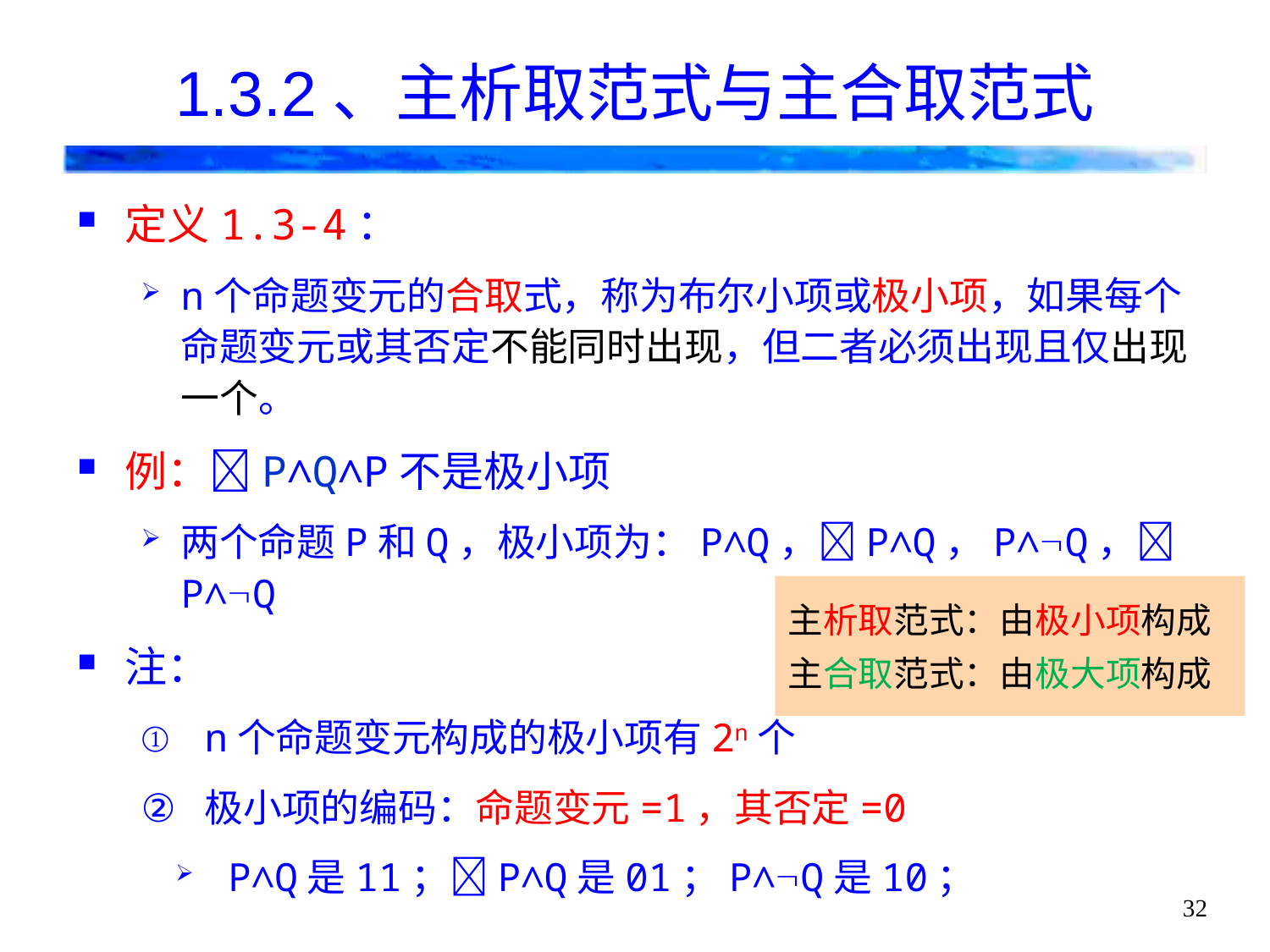

# 1.3.2、主析取范式与主合取范式
定义1.3-4：
n个命题变元的合取式，称为布尔小项或极小项，如果每个命题变元或其否定不能同时出现，但二者必须出现且仅出现一个。
例：¬P∧Q∧P不是极小项
两个命题P和Q，极小项为：P∧Q，¬P∧Q，P∧¬Q，¬P∧¬Q
注：
n个命题变元构成的极小项有2n个
极小项的编码：命题变元=1，其否定=0
P∧Q是11；¬P∧Q是01；P∧¬Q是10；
主析取范式：由极小项构成
主合取范式：由极大项构成
32